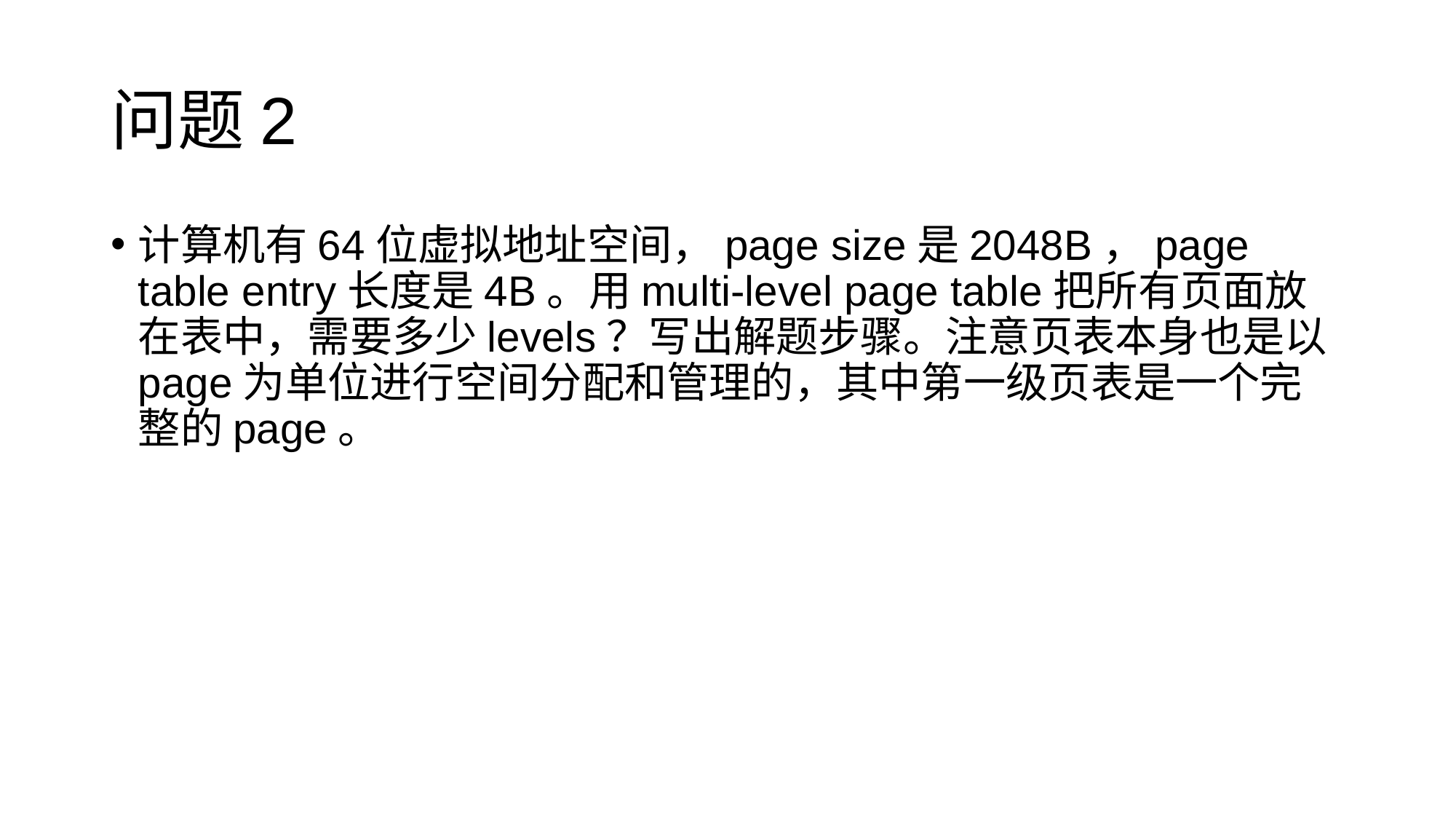

# 问题2
计算机有64位虚拟地址空间，page size是2048B，page table entry长度是4B。用multi-level page table把所有页面放在表中，需要多少levels？写出解题步骤。注意页表本身也是以page为单位进行空间分配和管理的，其中第一级页表是一个完整的page。